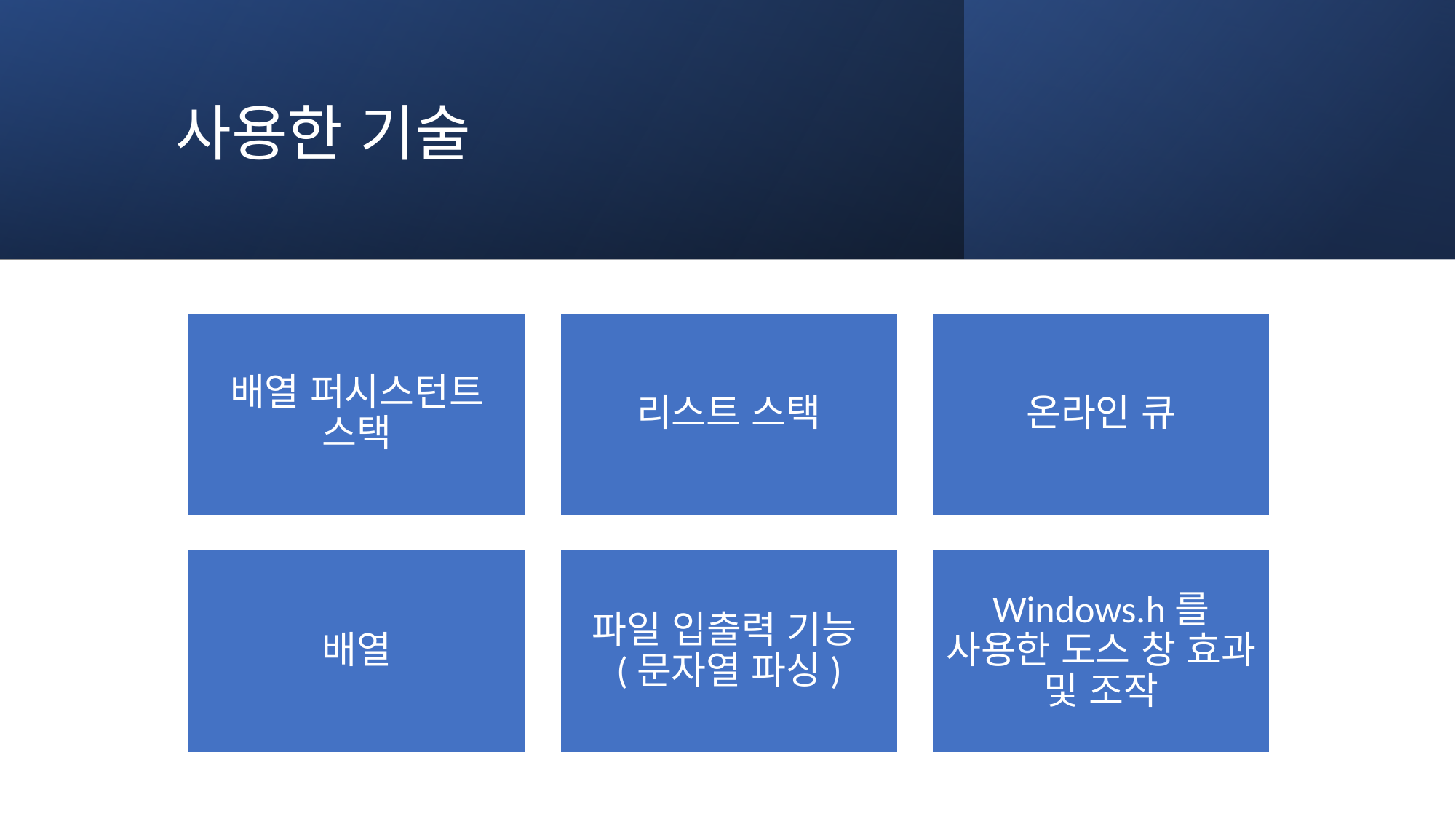

# 사용한 기술
배열 퍼시스턴트 스택
리스트 스택
온라인 큐
배열
파일 입출력 기능(문자열 파싱)
Windows.h를 사용한 도스 창 효과 및 조작